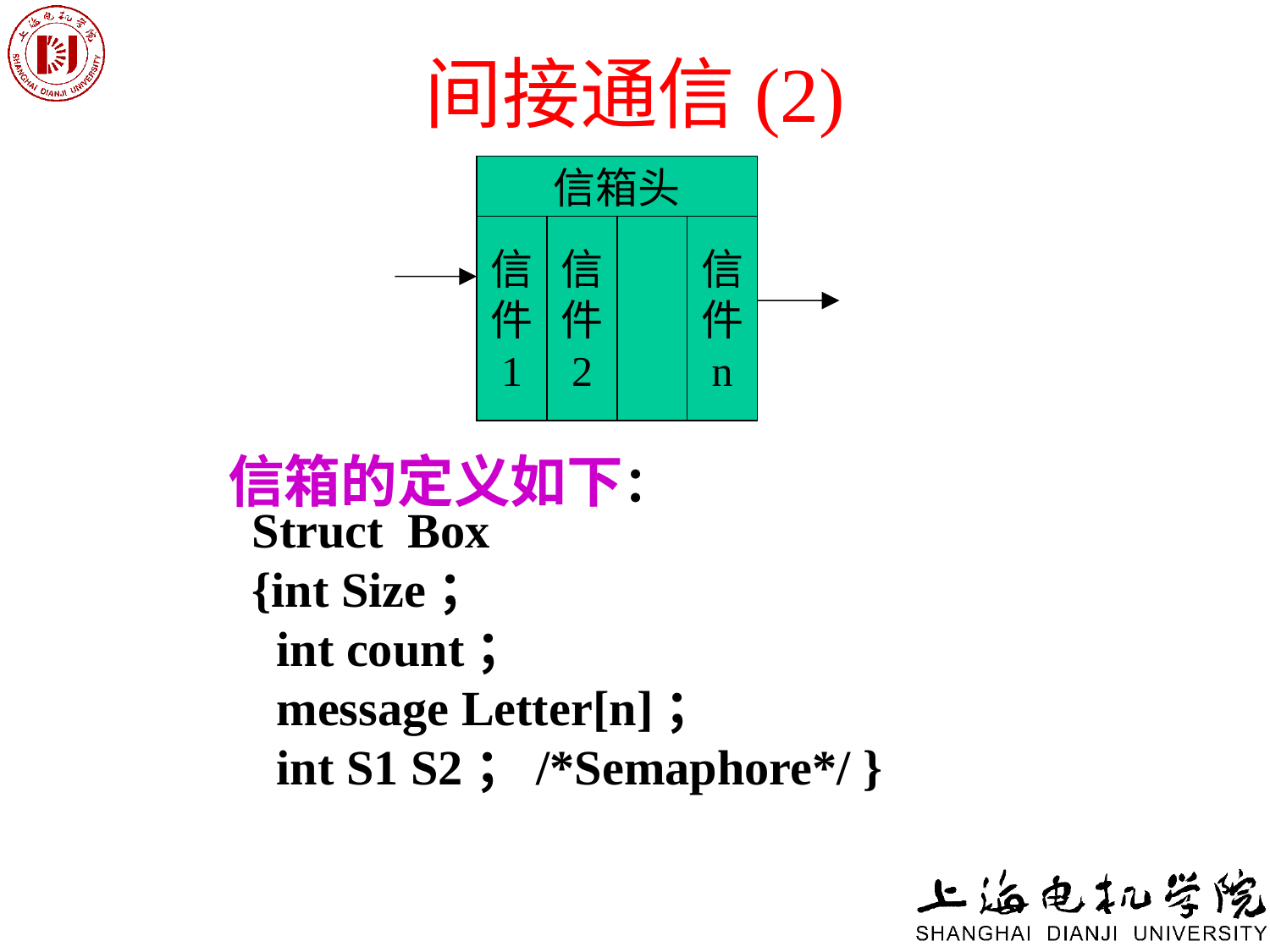

# 间接通信(2)
信箱头
信
件
1
信
件
2

信
件
n

 信箱的定义如下：
Struct  Box
{int Size；
  int count；
  message Letter[n]；
  int S1 S2；/*Semaphore*/ }